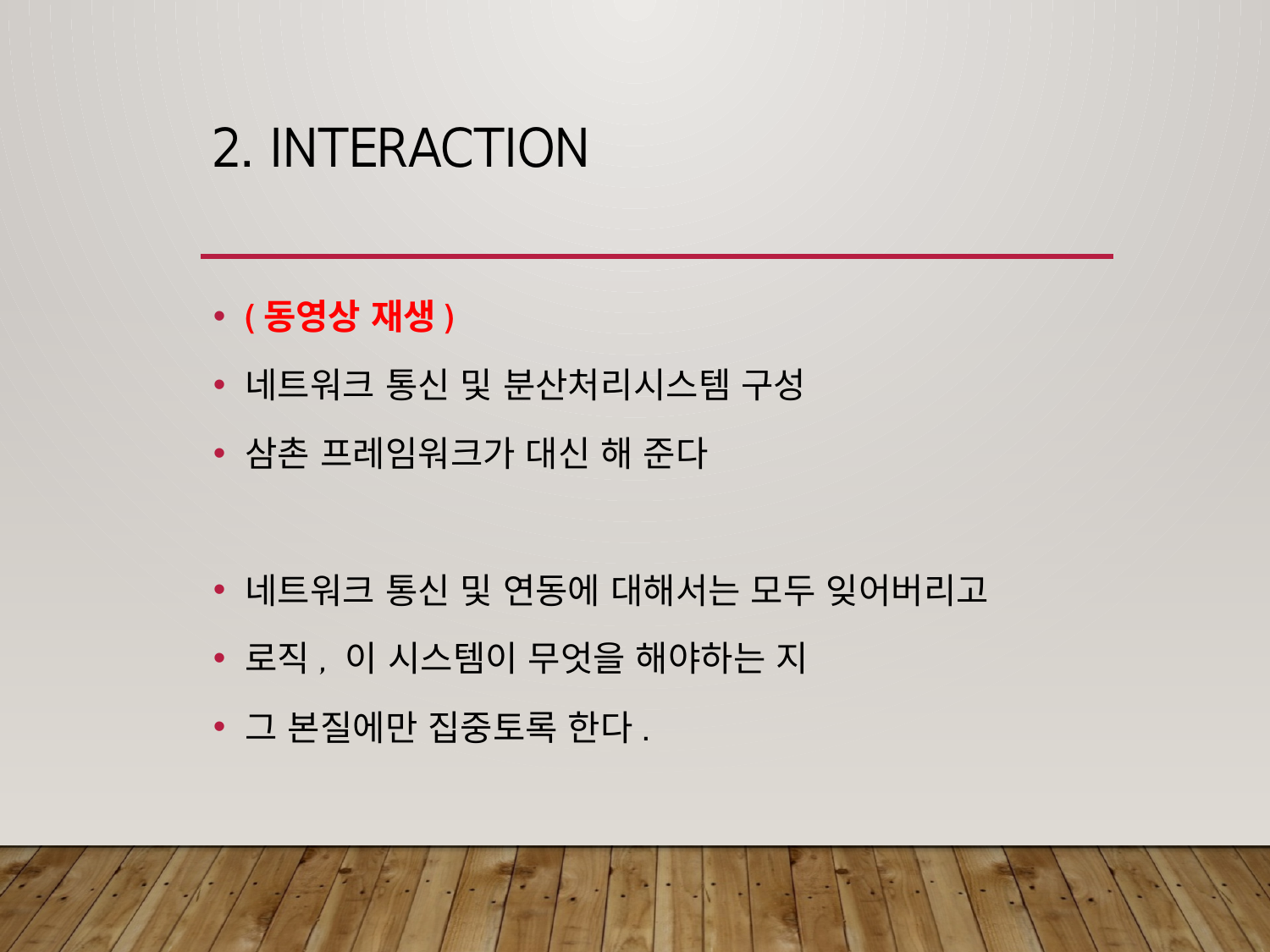

# 2. Interaction
(동영상 재생)
네트워크 통신 및 분산처리시스템 구성
삼촌 프레임워크가 대신 해 준다

네트워크 통신 및 연동에 대해서는 모두 잊어버리고
로직, 이 시스템이 무엇을 해야하는 지
그 본질에만 집중토록 한다.